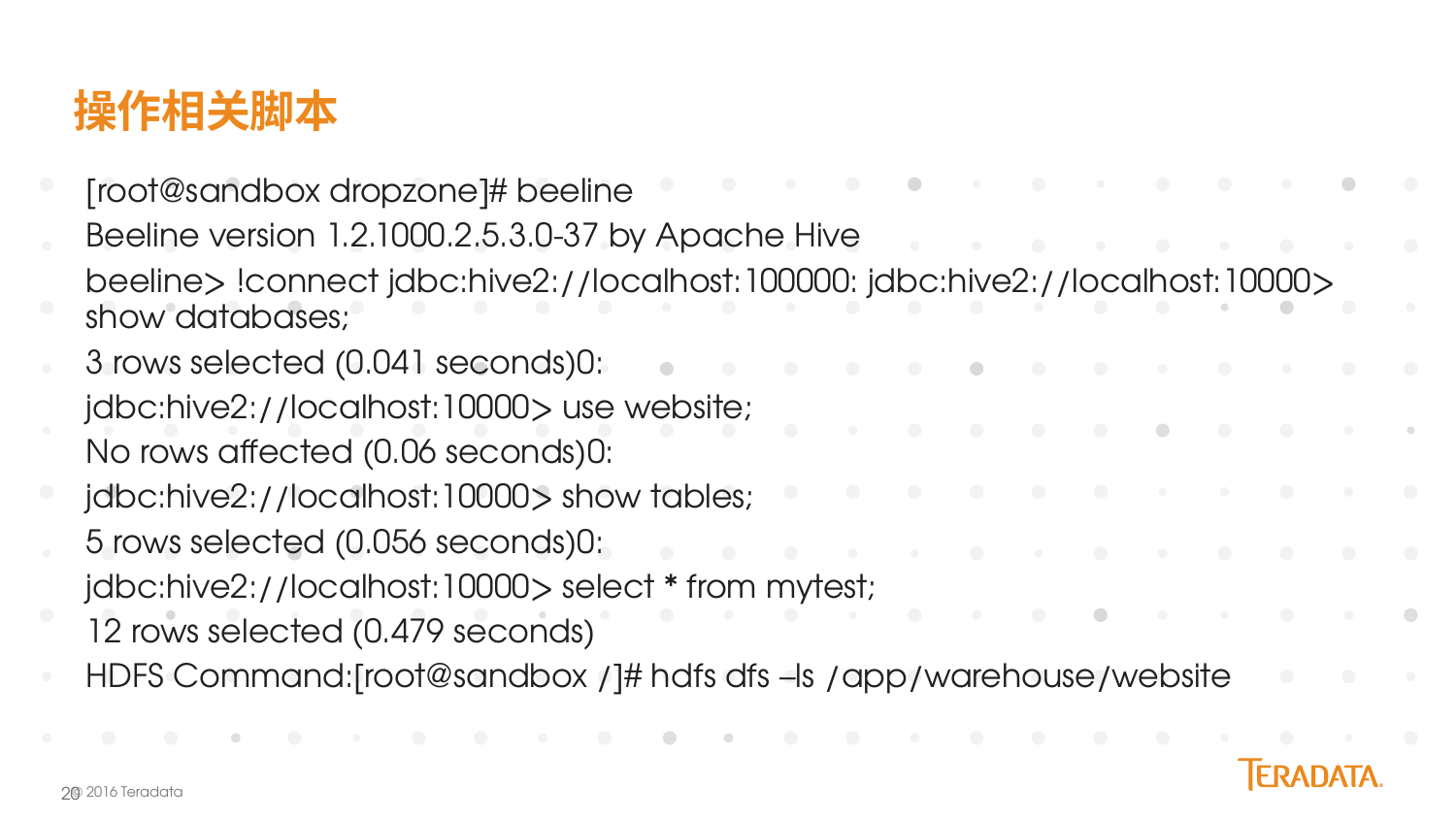

# 操作相关脚本
[root@sandbox dropzone]# beeline
Beeline version 1.2.1000.2.5.3.0-37 by Apache Hive
beeline> !connect jdbc:hive2://localhost:100000: jdbc:hive2://localhost:10000> show databases;
3 rows selected (0.041 seconds)0:
jdbc:hive2://localhost:10000> use website;
No rows affected (0.06 seconds)0:
jdbc:hive2://localhost:10000> show tables;
5 rows selected (0.056 seconds)0:
jdbc:hive2://localhost:10000> select * from mytest;
12 rows selected (0.479 seconds)
HDFS Command:[root@sandbox /]# hdfs dfs –ls /app/warehouse/website
© 2016 Teradata